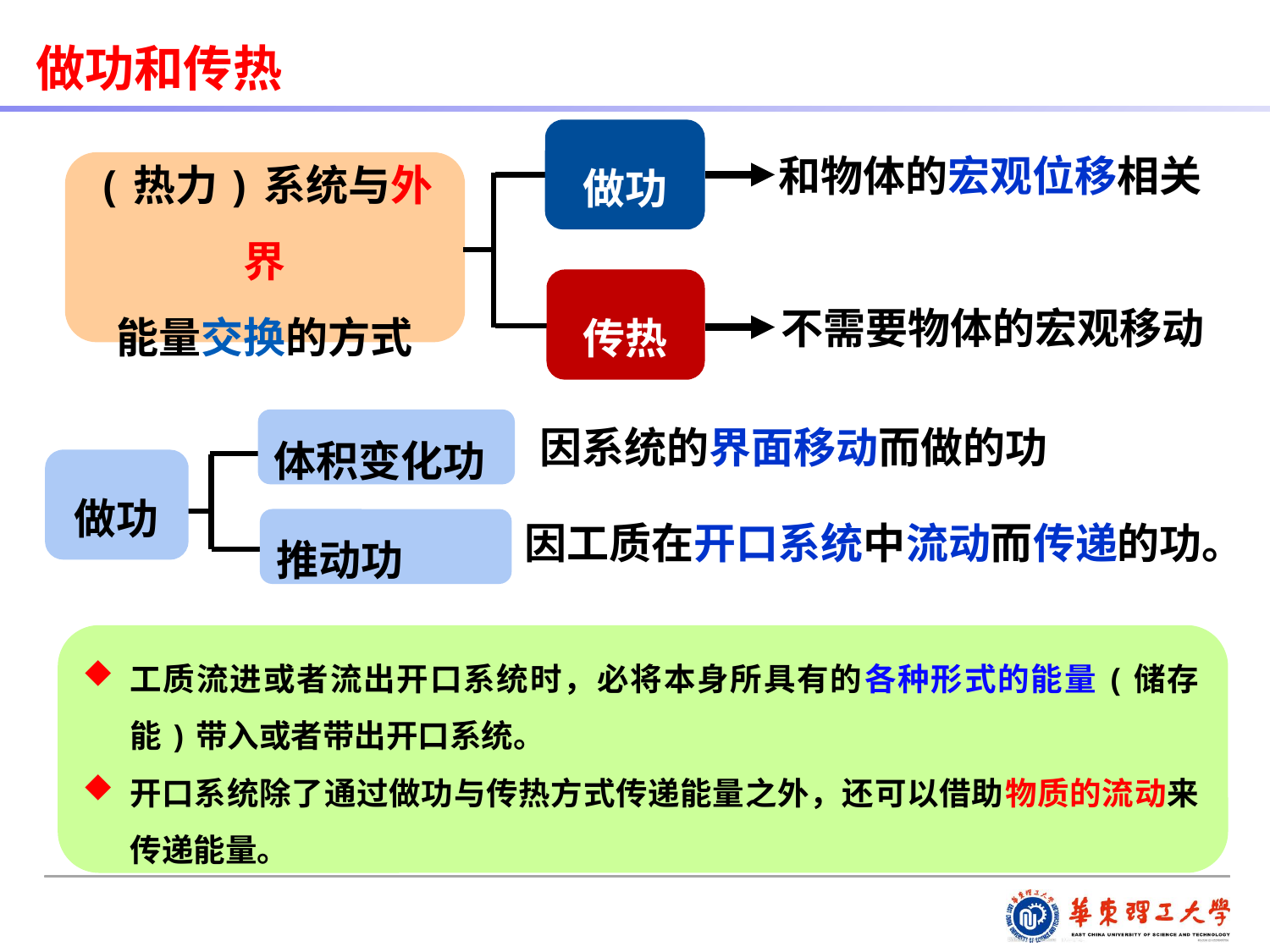

做功和传热
做功
和物体的宏观位移相关
(热力)系统与外界
能量交换的方式
传热
不需要物体的宏观移动
因系统的界面移动而做的功
体积变化功
做功
因工质在开口系统中流动而传递的功。
推动功

工质流进或者流出开口系统时，必将本身所具有的各种形式的能量(储存能)带入或者带出开口系统。
开口系统除了通过做功与传热方式传递能量之外，还可以借助物质的流动来传递能量。